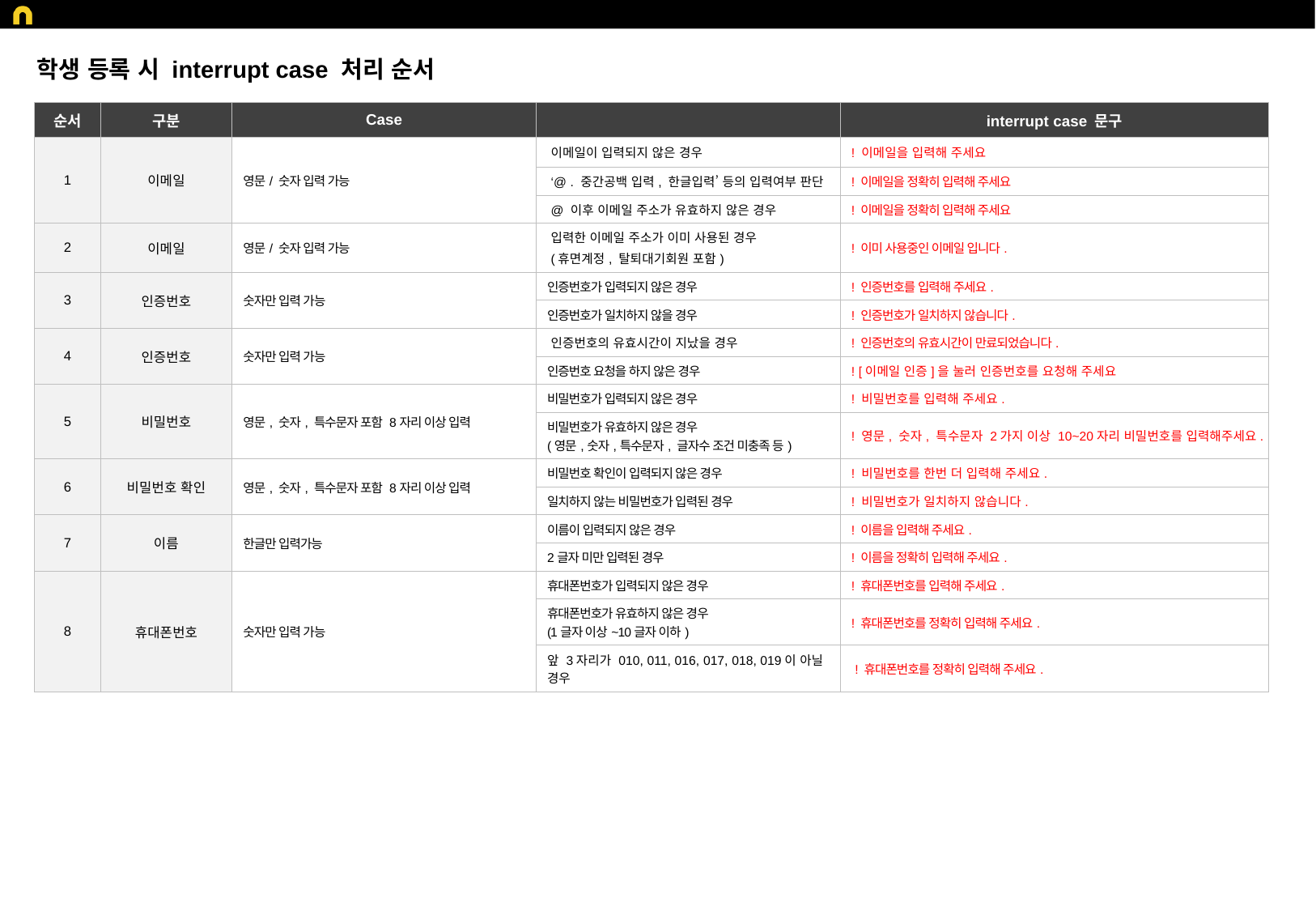

학생 등록 시 interrupt case 처리 순서
| 순서 | 구분 | Case |  | interrupt case 문구 |
| --- | --- | --- | --- | --- |
| 1 | 이메일 | 영문/ 숫자 입력 가능 | 이메일이 입력되지 않은 경우 | ! 이메일을 입력해 주세요 |
|  |  |  | ‘@ . 중간공백 입력, 한글입력’ 등의 입력여부 판단 | ! 이메일을 정확히 입력해 주세요 |
|  |  |  | @ 이후 이메일 주소가 유효하지 않은 경우 | ! 이메일을 정확히 입력해 주세요 |
| 2 | 이메일 | 영문/ 숫자 입력 가능 | 입력한 이메일 주소가 이미 사용된 경우 (휴면계정, 탈퇴대기회원 포함) | ! 이미 사용중인 이메일 입니다. |
| 3 | 인증번호 | 숫자만 입력 가능 | 인증번호가 입력되지 않은 경우 | ! 인증번호를 입력해 주세요. |
|  |  |  | 인증번호가 일치하지 않을 경우 | ! 인증번호가 일치하지 않습니다. |
| 4 | 인증번호 | 숫자만 입력 가능 | 인증번호의 유효시간이 지났을 경우 | ! 인증번호의 유효시간이 만료되었습니다. |
|  |  |  | 인증번호 요청을 하지 않은 경우 | ! [이메일 인증]을 눌러 인증번호를 요청해 주세요 |
| 5 | 비밀번호 | 영문, 숫자, 특수문자 포함 8자리 이상 입력 | 비밀번호가 입력되지 않은 경우 | ! 비밀번호를 입력해 주세요. |
|  |  |  | 비밀번호가 유효하지 않은 경우 (영문,숫자,특수문자, 글자수 조건 미충족 등) | ! 영문, 숫자, 특수문자 2가지 이상 10~20자리 비밀번호를 입력해주세요. |
| 6 | 비밀번호 확인 | 영문, 숫자, 특수문자 포함 8자리 이상 입력 | 비밀번호 확인이 입력되지 않은 경우 | ! 비밀번호를 한번 더 입력해 주세요. |
|  |  |  | 일치하지 않는 비밀번호가 입력된 경우 | ! 비밀번호가 일치하지 않습니다. |
| 7 | 이름 | 한글만 입력가능 | 이름이 입력되지 않은 경우 | ! 이름을 입력해 주세요. |
|  |  |  | 2글자 미만 입력된 경우 | ! 이름을 정확히 입력해 주세요. |
| 8 | 휴대폰번호 | 숫자만 입력 가능 | 휴대폰번호가 입력되지 않은 경우 | ! 휴대폰번호를 입력해 주세요. |
|  |  |  | 휴대폰번호가 유효하지 않은 경우 (1글자 이상~10글자 이하) | ! 휴대폰번호를 정확히 입력해 주세요. |
|  |  |  | 앞 3자리가 010, 011, 016, 017, 018, 019이 아닐 경우 | ! 휴대폰번호를 정확히 입력해 주세요. |